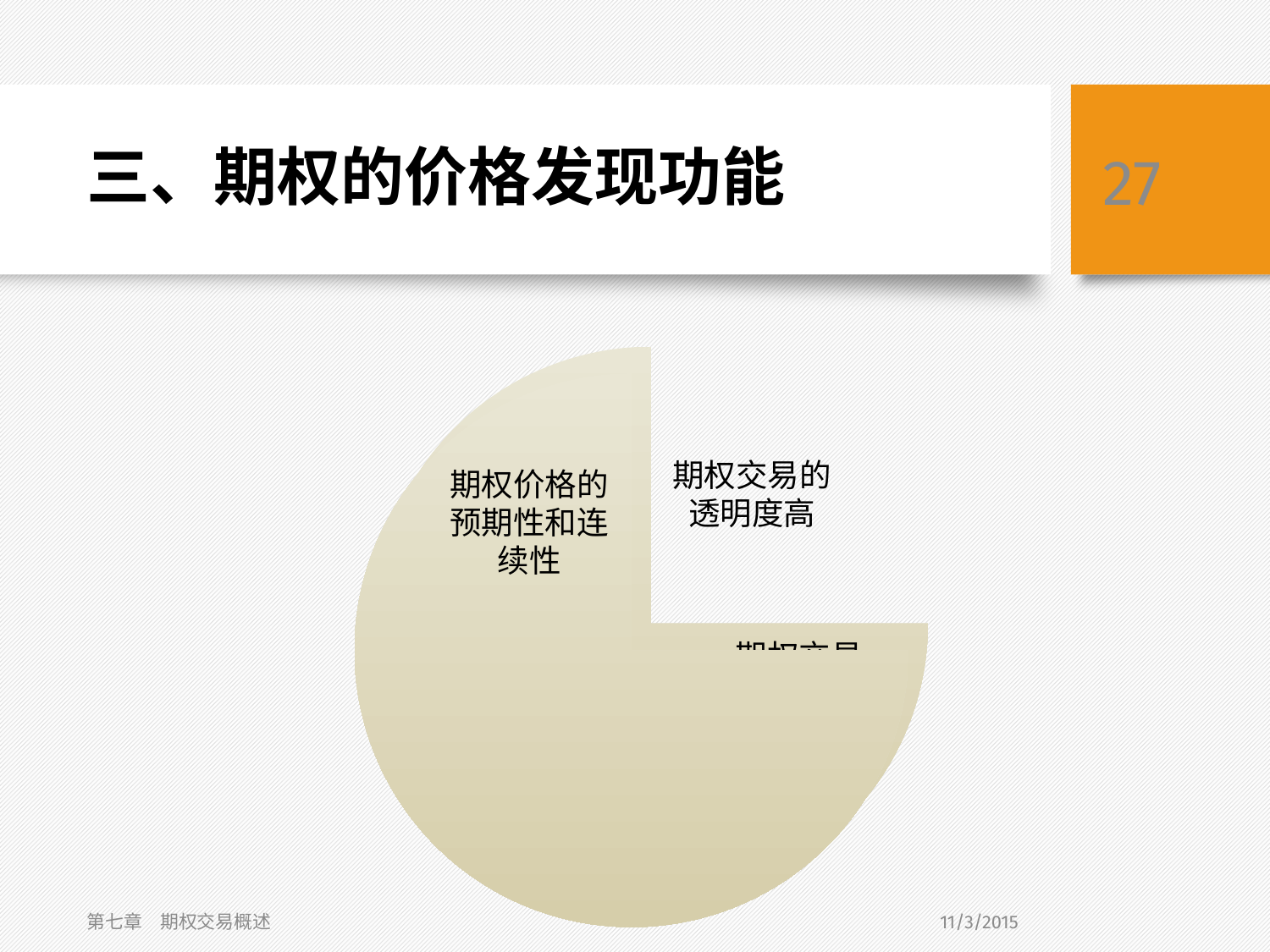

# 三、期权的价格发现功能
27
期权交易的透明度高
期权交易的市场流动性强
期权交易的信息质量高
期权价格的公开性
期权价格的预期性和连续性
11/3/2015
第七章　期权交易概述